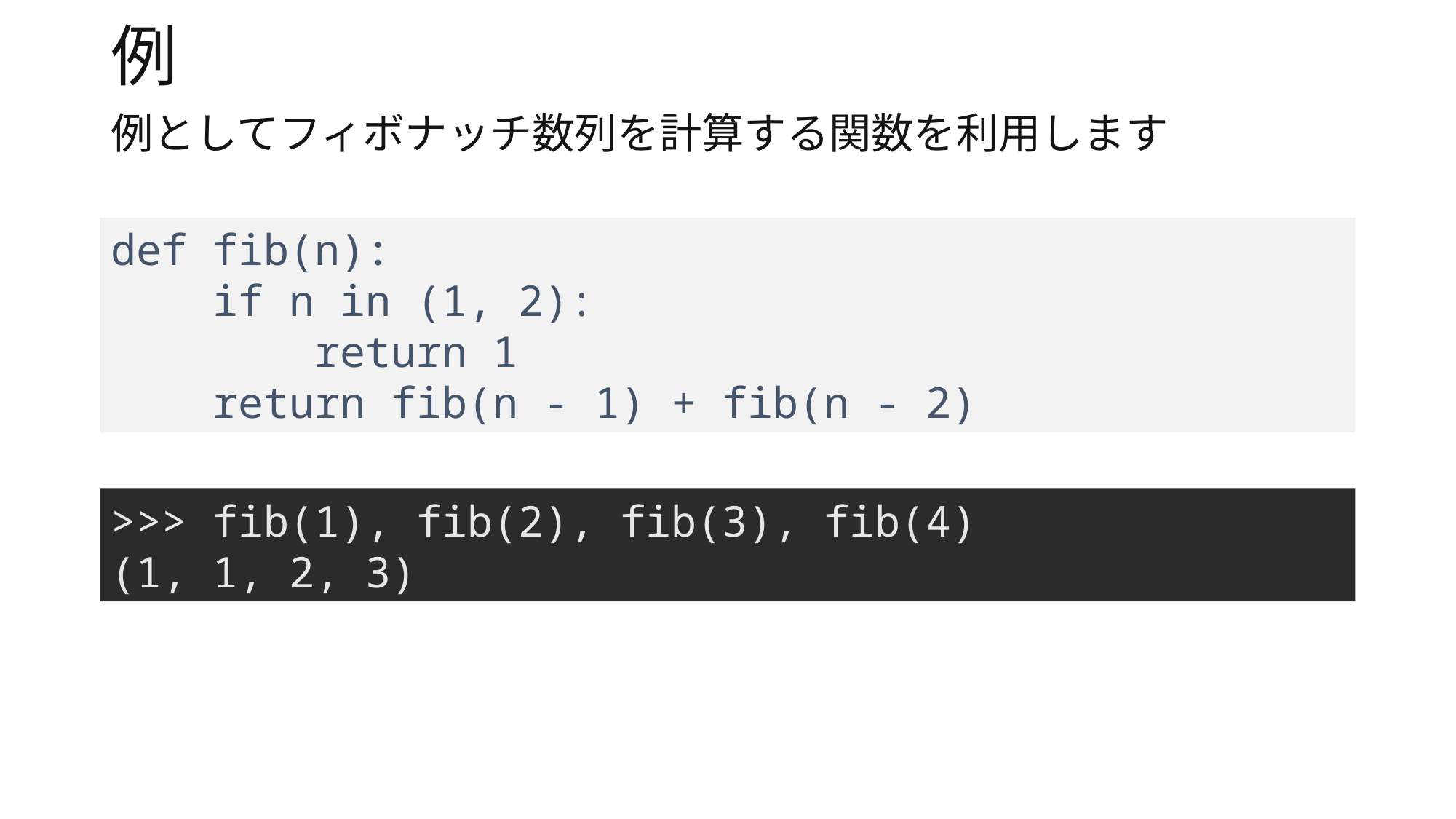

# 例
例としてフィボナッチ数列を計算する関数を利用します
def fib(n):
    if n in (1, 2):
        return 1
    return fib(n - 1) + fib(n - 2)
>>> fib(1), fib(2), fib(3), fib(4)
(1, 1, 2, 3)